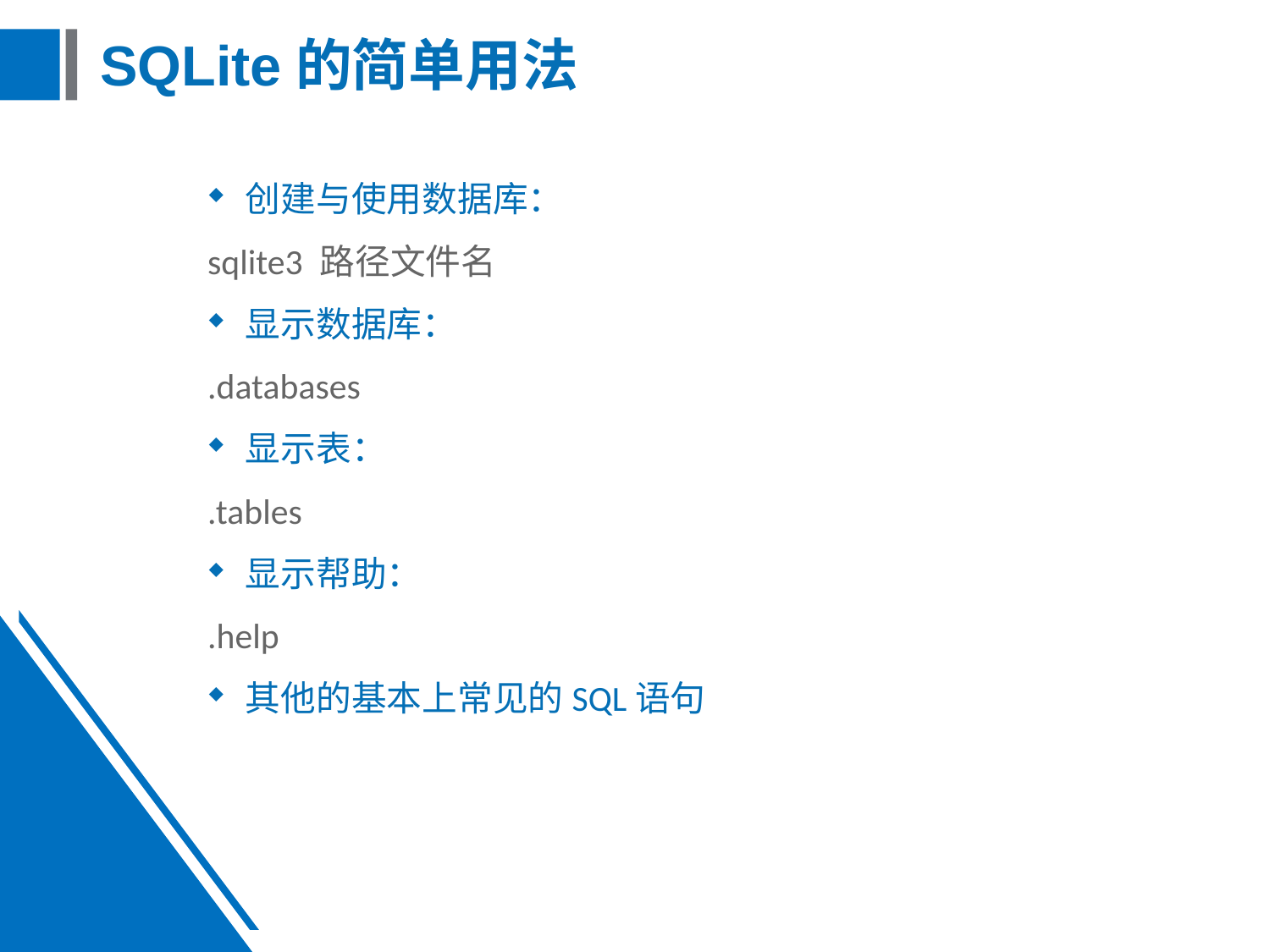

# SQLite的简单用法
创建与使用数据库：
sqlite3 路径文件名
显示数据库：
.databases
显示表：
.tables
显示帮助：
.help
其他的基本上常见的SQL语句